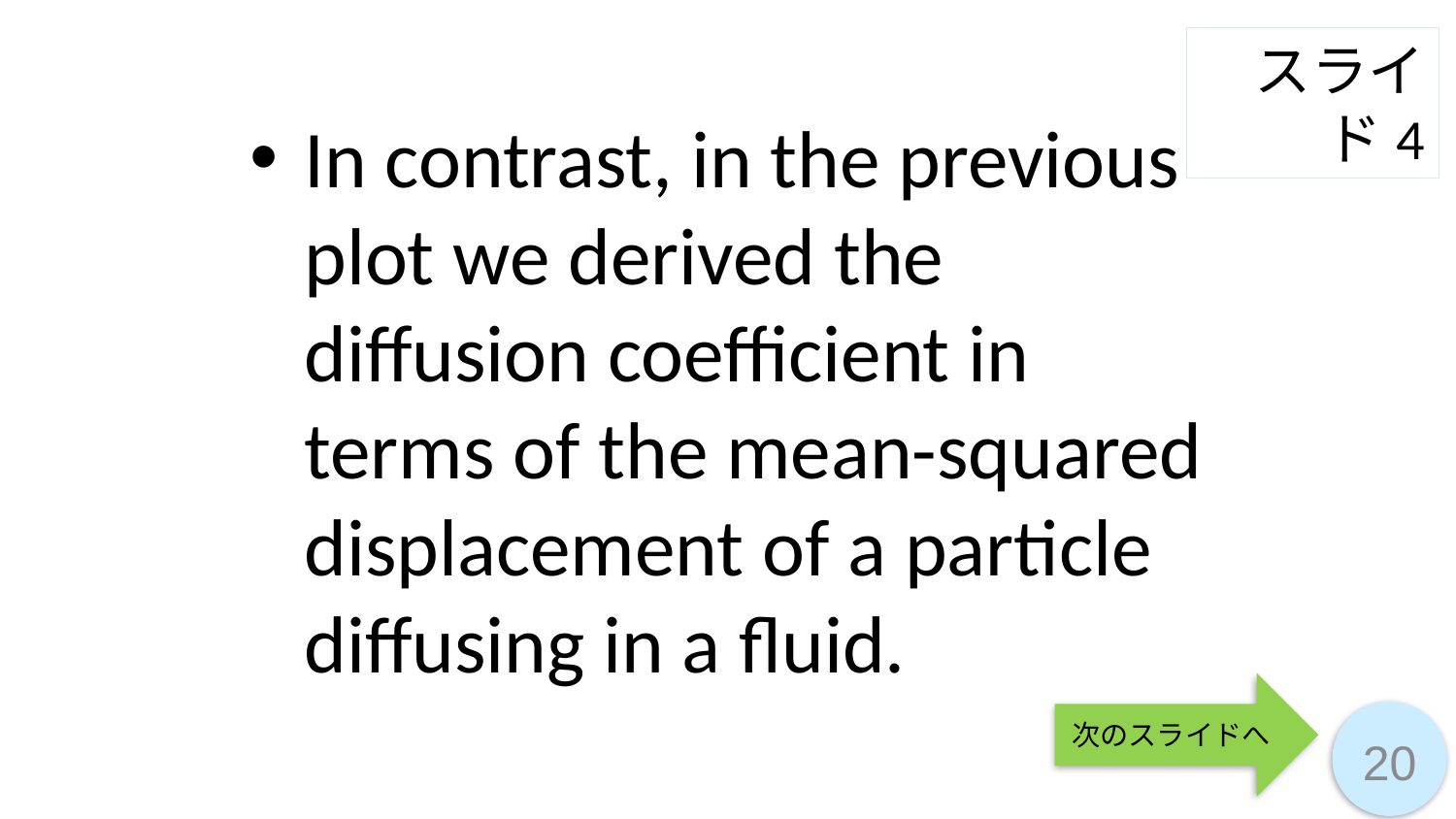

スライド4
In contrast, in the previous plot we derived the diffusion coefficient in terms of the mean-squared displacement of a particle diffusing in a fluid.
次のスライドへ
20